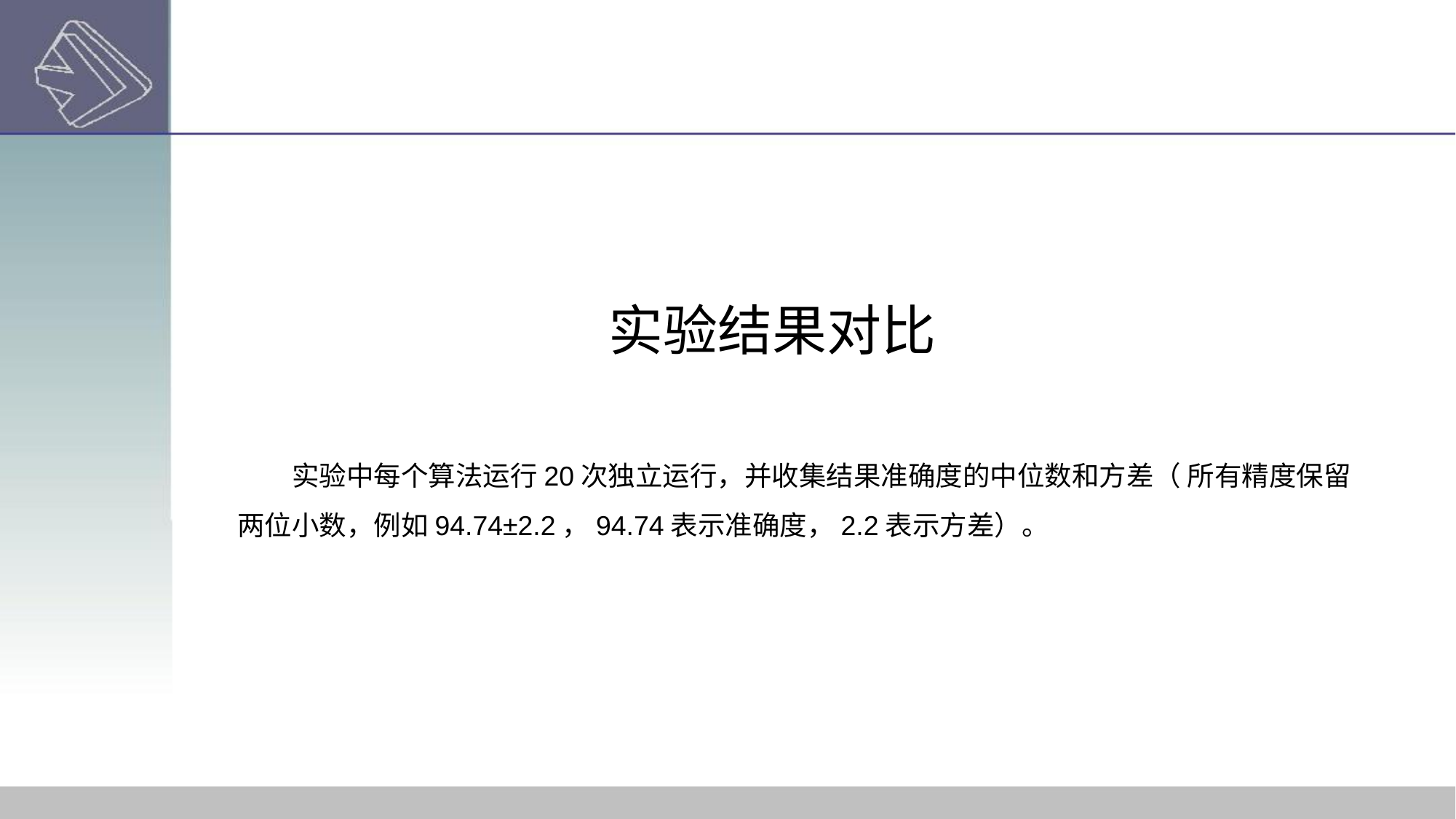

实验结果对比
实验中每个算法运行20次独立运行，并收集结果准确度的中位数和方差（ 所有精度保留两位小数，例如94.74±2.2，94.74表示准确度，2.2表示方差）。